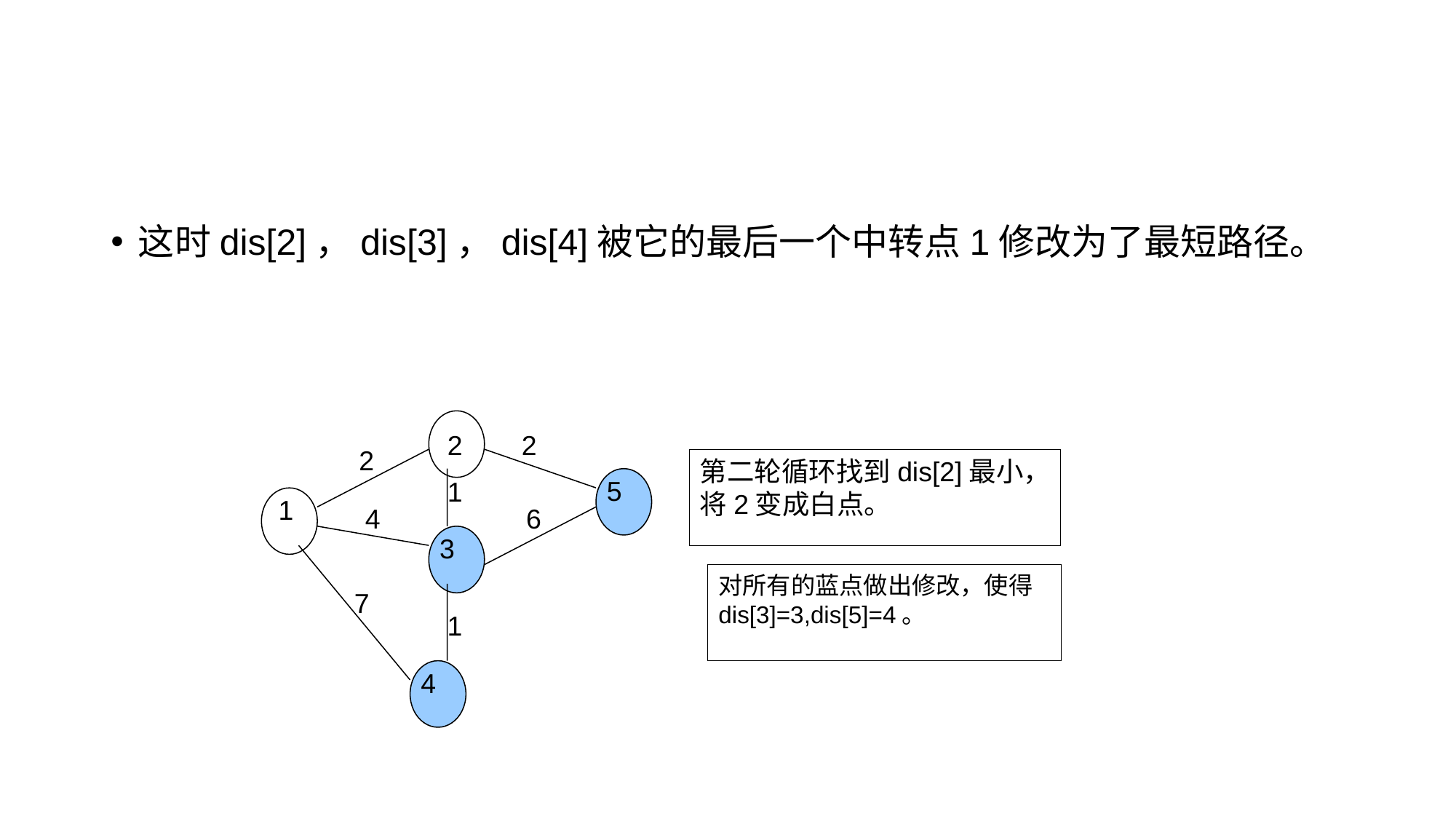

#
这时dis[2]，dis[3]，dis[4]被它的最后一个中转点1修改为了最短路径。

2

2

2

5

1

1

4

6

3

7

1

4

第二轮循环找到dis[2]最小，将2变成白点。

对所有的蓝点做出修改，使得dis[3]=3,dis[5]=4。